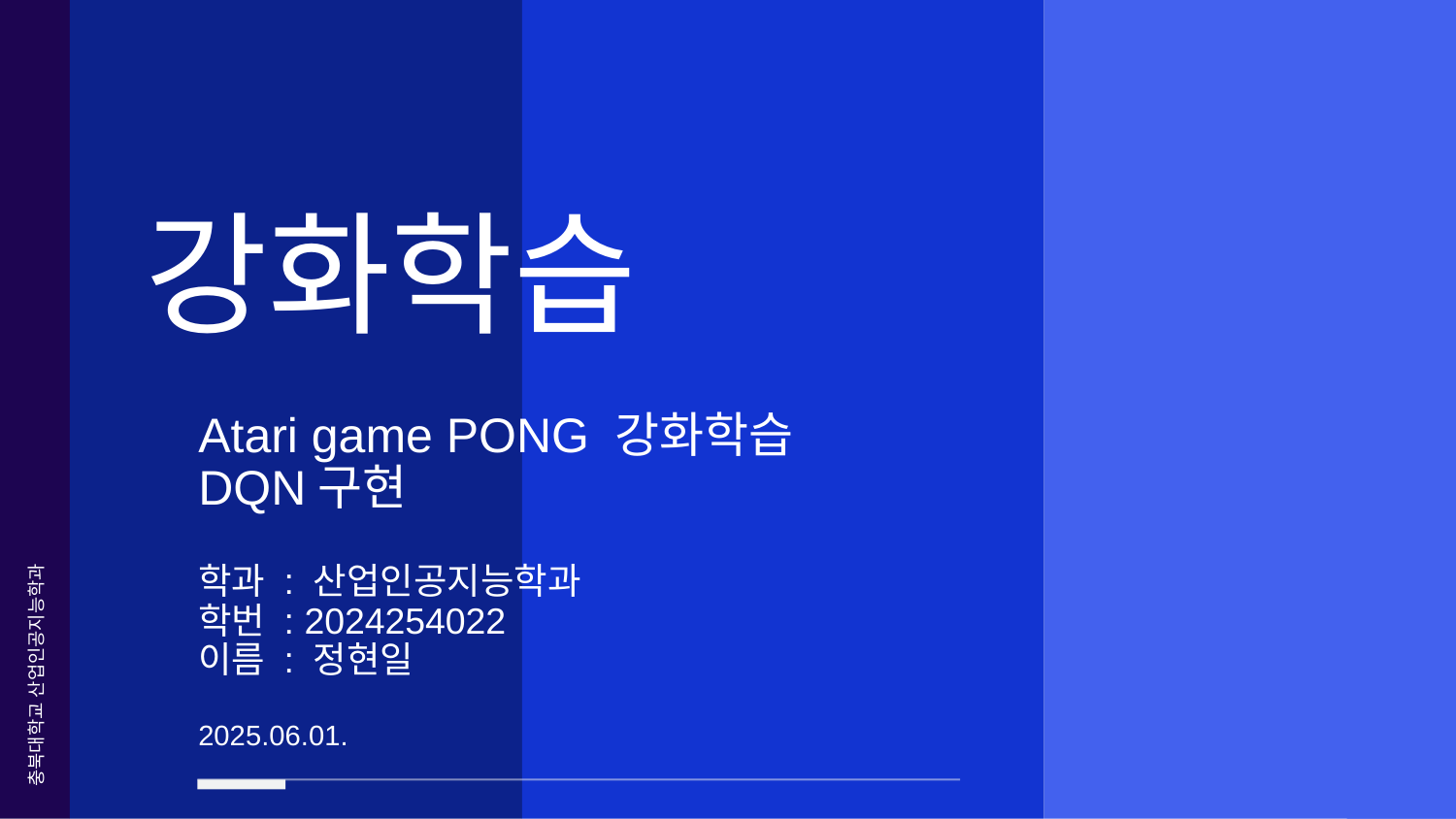

강화학습
Atari game PONG 강화학습
DQN구현
학과 : 산업인공지능학과
학번 : 2024254022
이름 : 정현일
충북대학교 산업인공지능학과
2025.06.01.